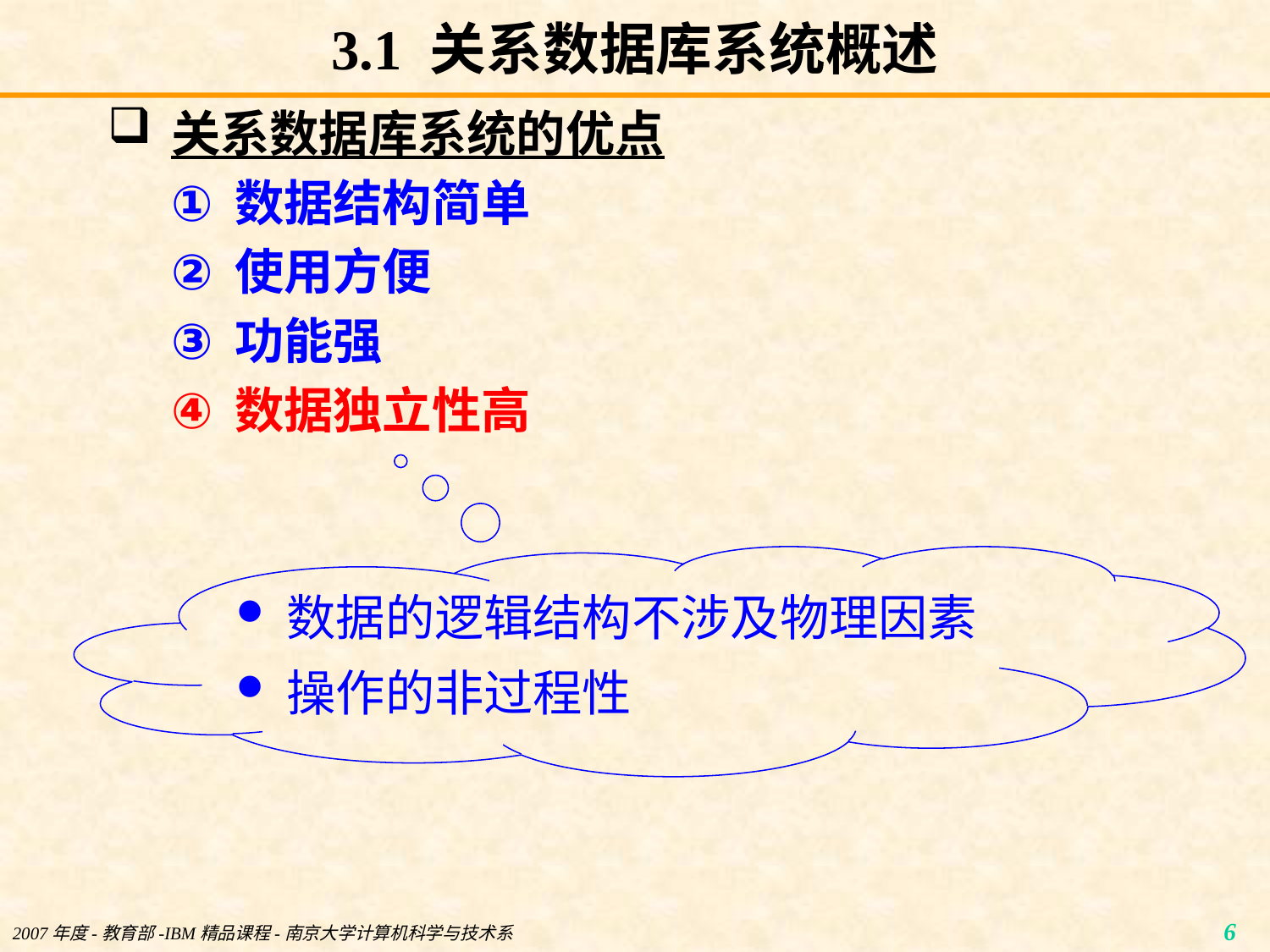

# 3.1 关系数据库系统概述
关系数据库系统的优点
数据结构简单
使用方便
功能强
数据独立性高
数据的逻辑结构不涉及物理因素
操作的非过程性
6
2007年度-教育部-IBM精品课程-南京大学计算机科学与技术系